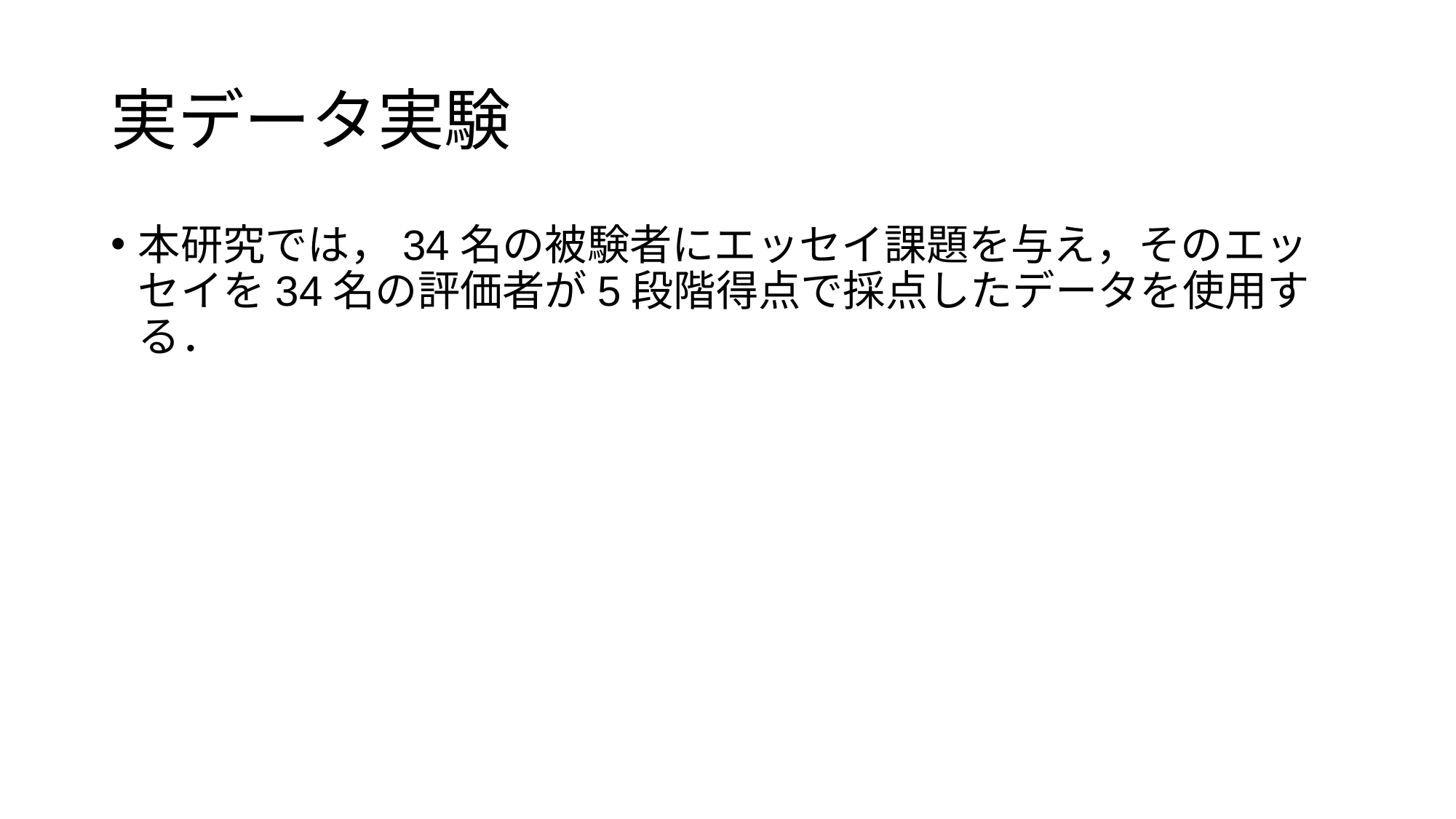

# 実データ実験
本研究では，34名の被験者にエッセイ課題を与え，そのエッセイを34名の評価者が5段階得点で採点したデータを使用する．